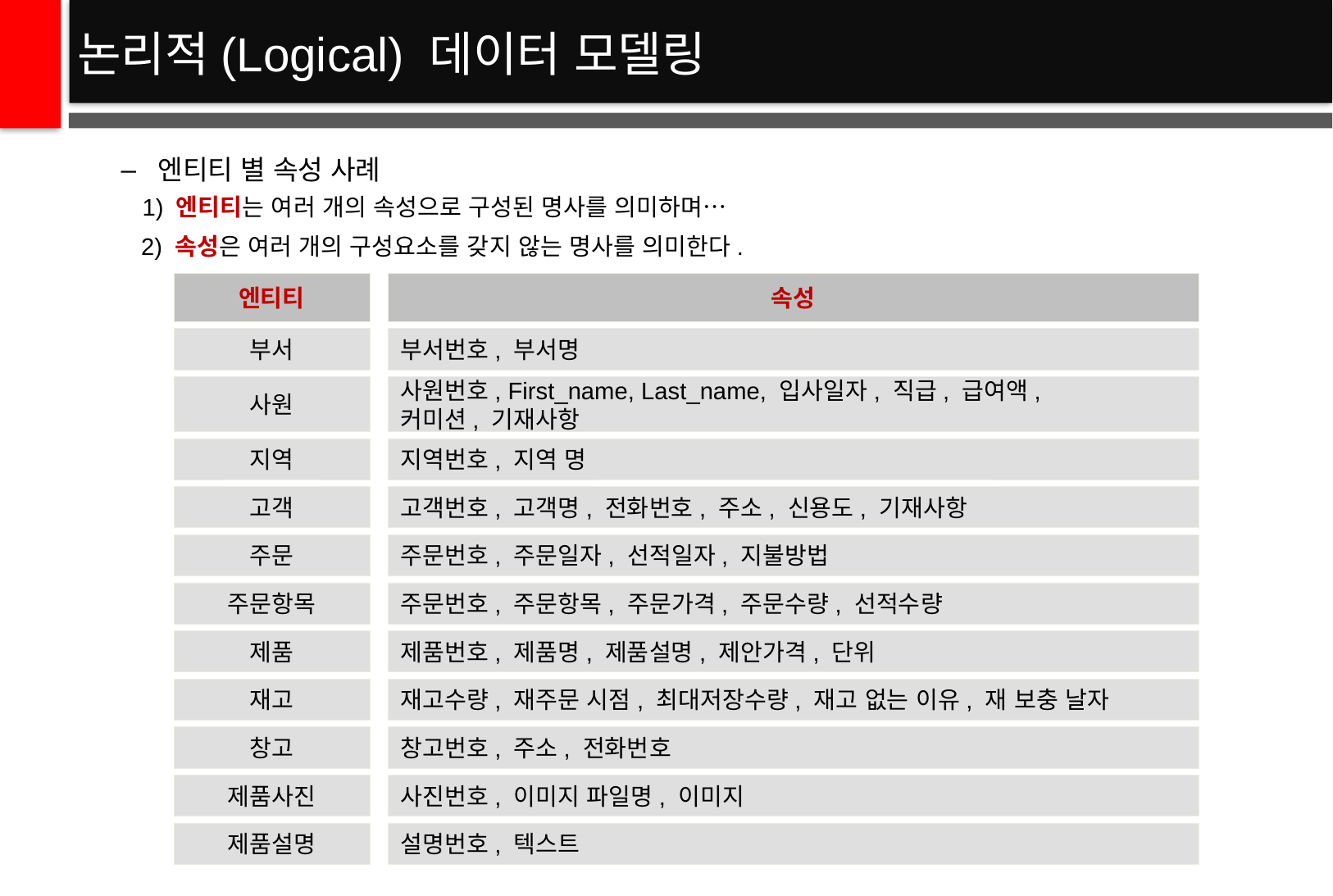

# 논리적(Logical) 데이터 모델링
 엔티티 별 속성 사례
1) 엔티티는 여러 개의 속성으로 구성된 명사를 의미하며…
2) 속성은 여러 개의 구성요소를 갖지 않는 명사를 의미한다.
엔티티
속성
부서
부서번호, 부서명
사원
사원번호, First_name, Last_name, 입사일자, 직급, 급여액,
커미션, 기재사항
지역
지역번호, 지역 명
고객
고객번호, 고객명, 전화번호, 주소, 신용도, 기재사항
주문
주문번호, 주문일자, 선적일자, 지불방법
주문항목
주문번호, 주문항목, 주문가격, 주문수량, 선적수량
제품
제품번호, 제품명, 제품설명, 제안가격, 단위
재고
재고수량, 재주문 시점, 최대저장수량, 재고 없는 이유, 재 보충 날자
창고
창고번호, 주소, 전화번호
제품사진
사진번호, 이미지 파일명, 이미지
제품설명
설명번호, 텍스트